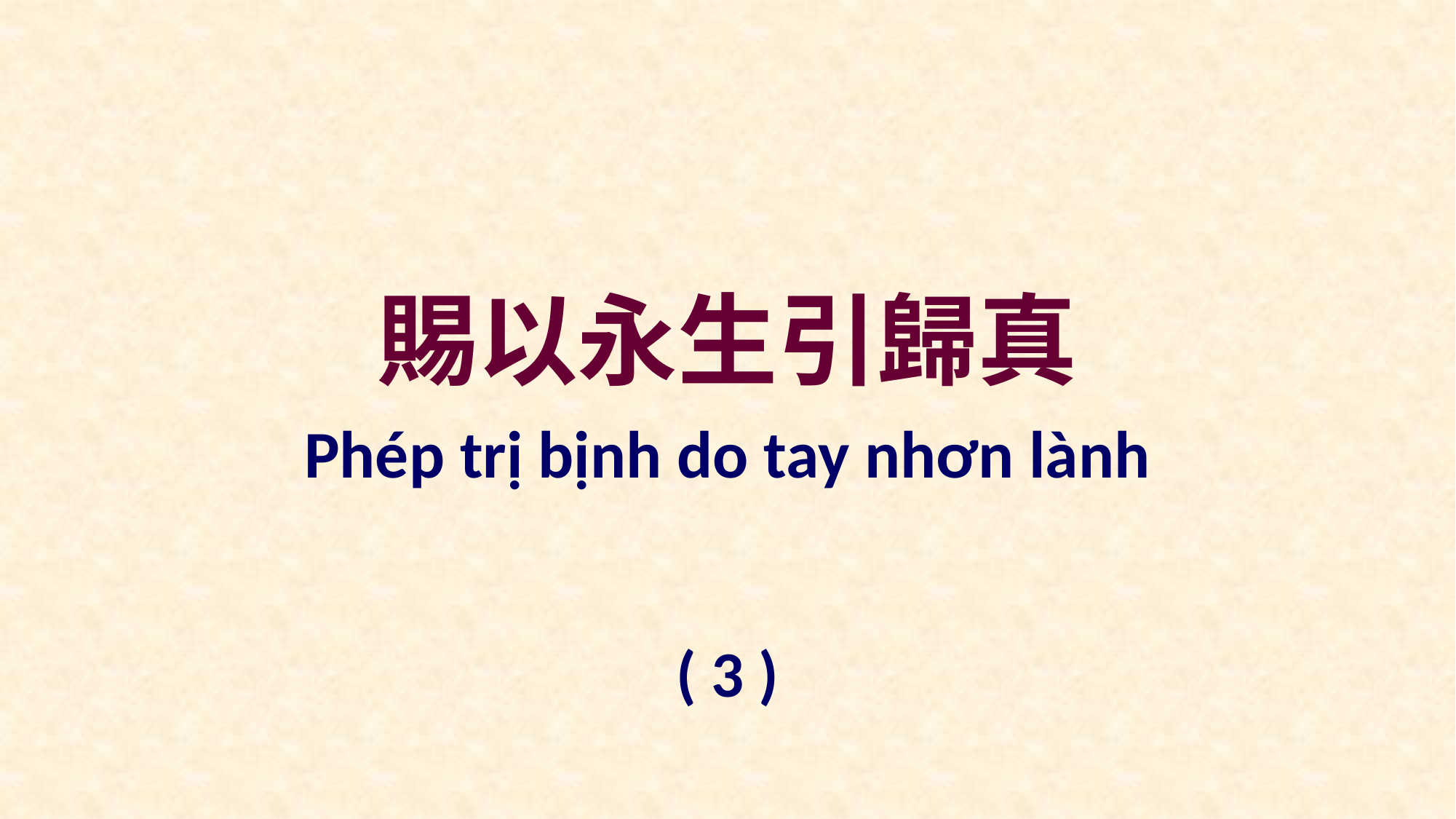

賜以永生引歸真
Phép trị bịnh do tay nhơn lành
( 3 )